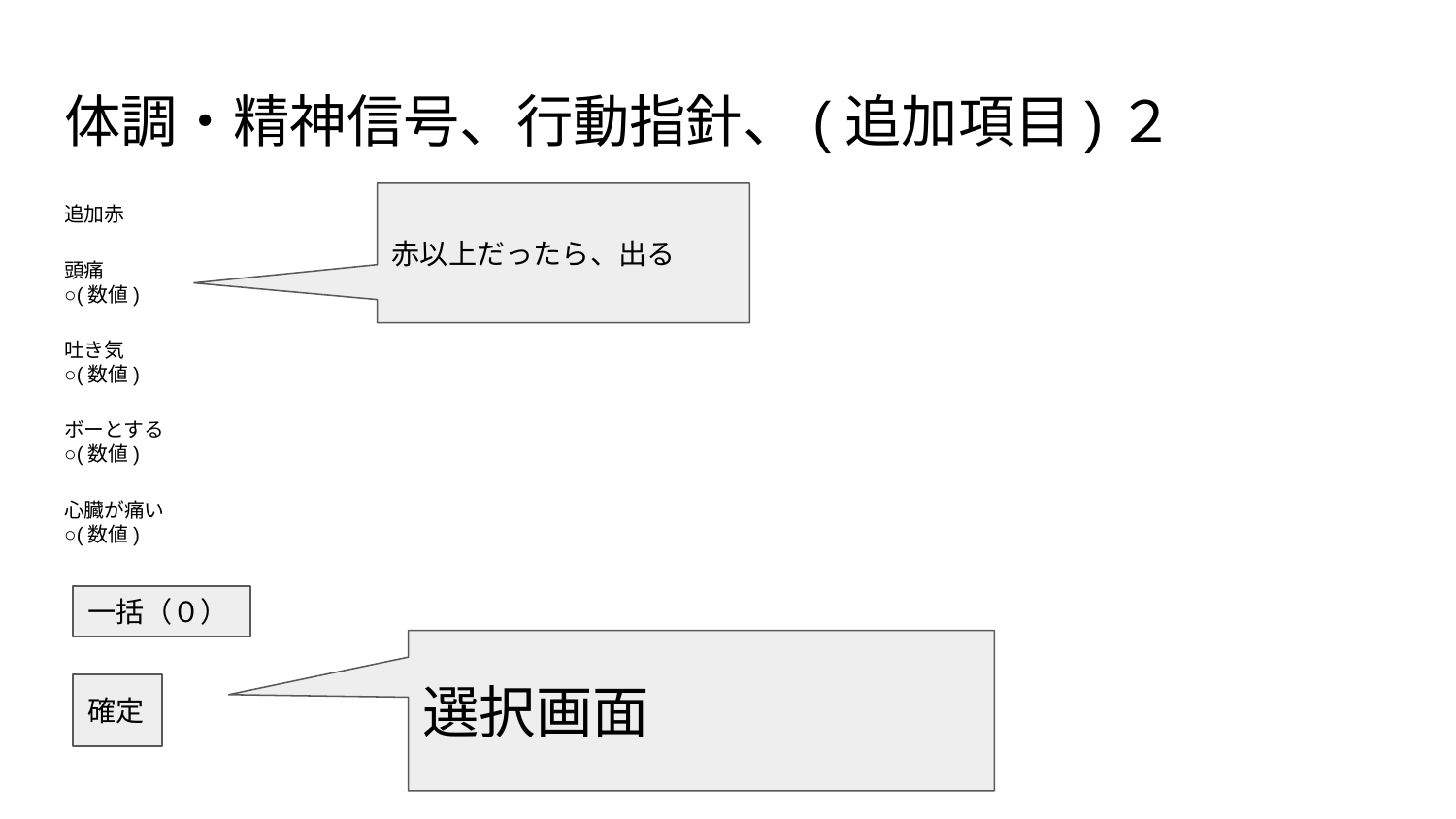

# 体調・精神信号、行動指針、(追加項目)２
追加赤

頭痛
○(数値)

吐き気
○(数値)

ボーとする
○(数値)

心臓が痛い
○(数値)

赤以上だったら、出る
一括（０）
選択画面
確定